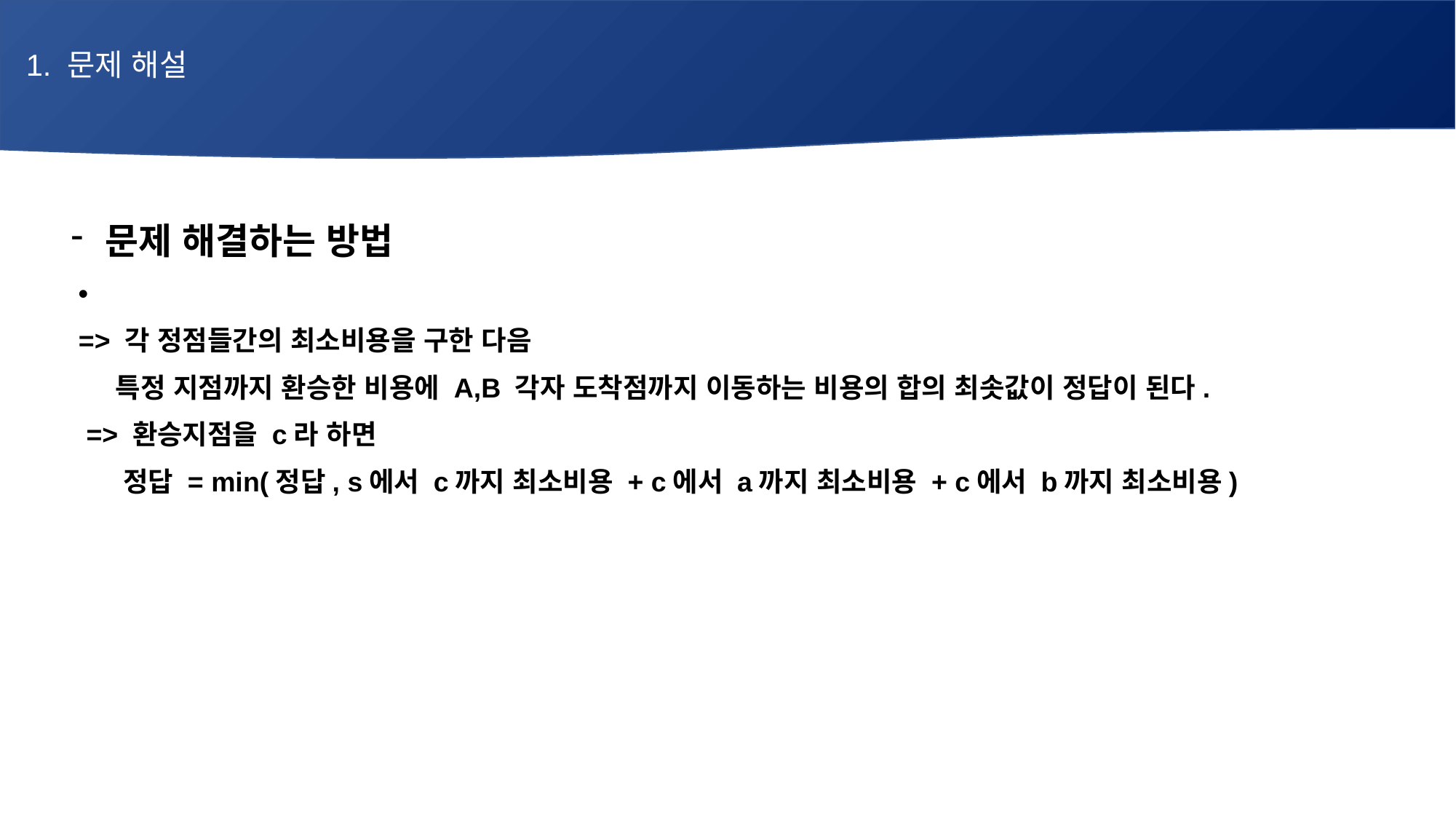

1. 문제 해설
# 매주 1 과제 LV2
문제 해결하는 방법
 •
 => 각 정점들간의 최소비용을 구한 다음
     특정 지점까지 환승한 비용에 A,B 각자 도착점까지 이동하는 비용의 합의 최솟값이 정답이 된다.
  => 환승지점을 c라 하면
      정답 = min(정답, s에서 c까지 최소비용 + c에서 a까지 최소비용 + c에서 b까지 최소비용)